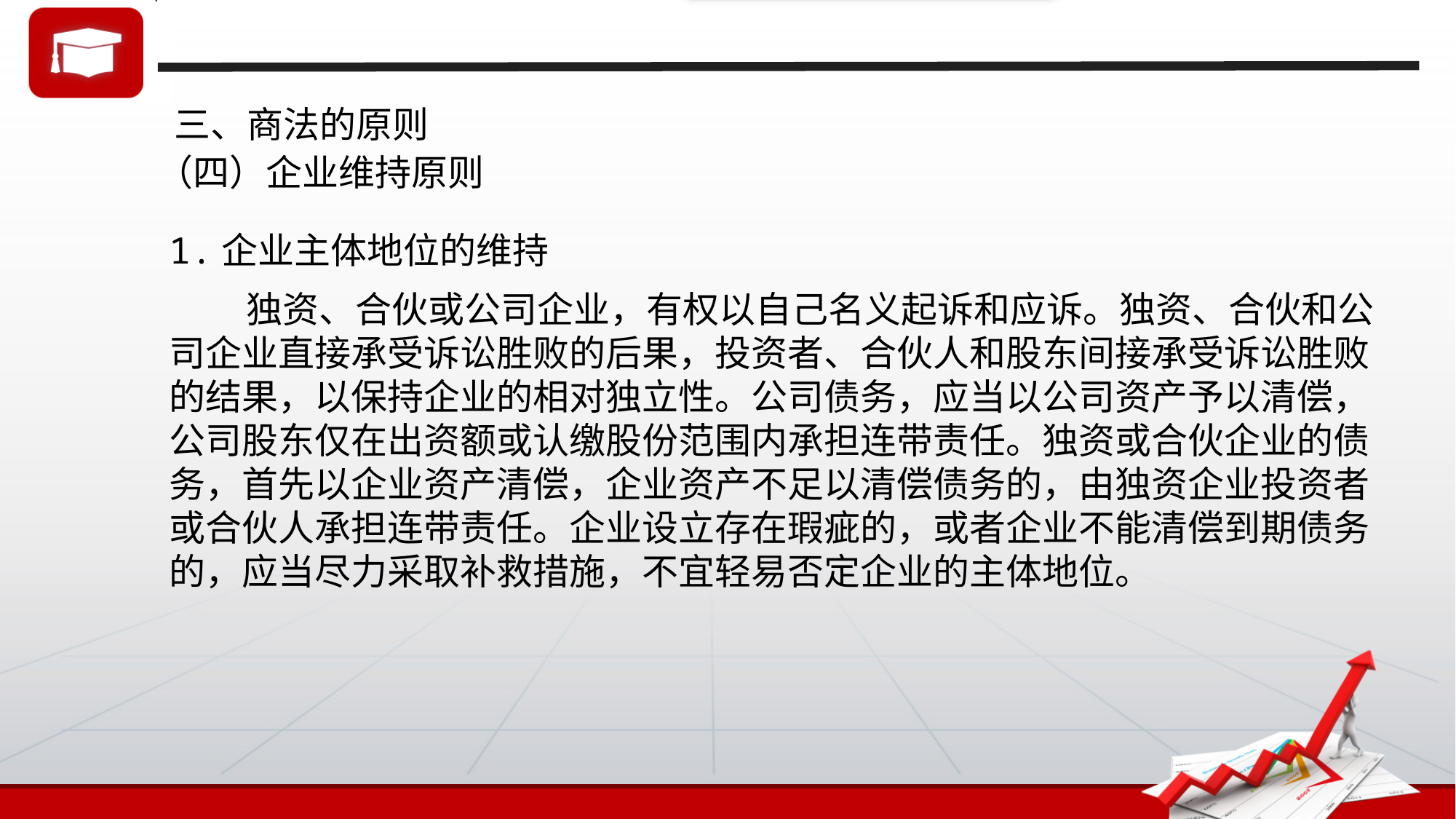

三、商法的原则
（四）企业维持原则
1.企业主体地位的维持
独资、合伙或公司企业，有权以自己名义起诉和应诉。独资、合伙和公司企业直接承受诉讼胜败的后果，投资者、合伙人和股东间接承受诉讼胜败的结果，以保持企业的相对独立性。公司债务，应当以公司资产予以清偿，公司股东仅在出资额或认缴股份范围内承担连带责任。独资或合伙企业的债务，首先以企业资产清偿，企业资产不足以清偿债务的，由独资企业投资者或合伙人承担连带责任。企业设立存在瑕疵的，或者企业不能清偿到期债务的，应当尽力采取补救措施，不宜轻易否定企业的主体地位。